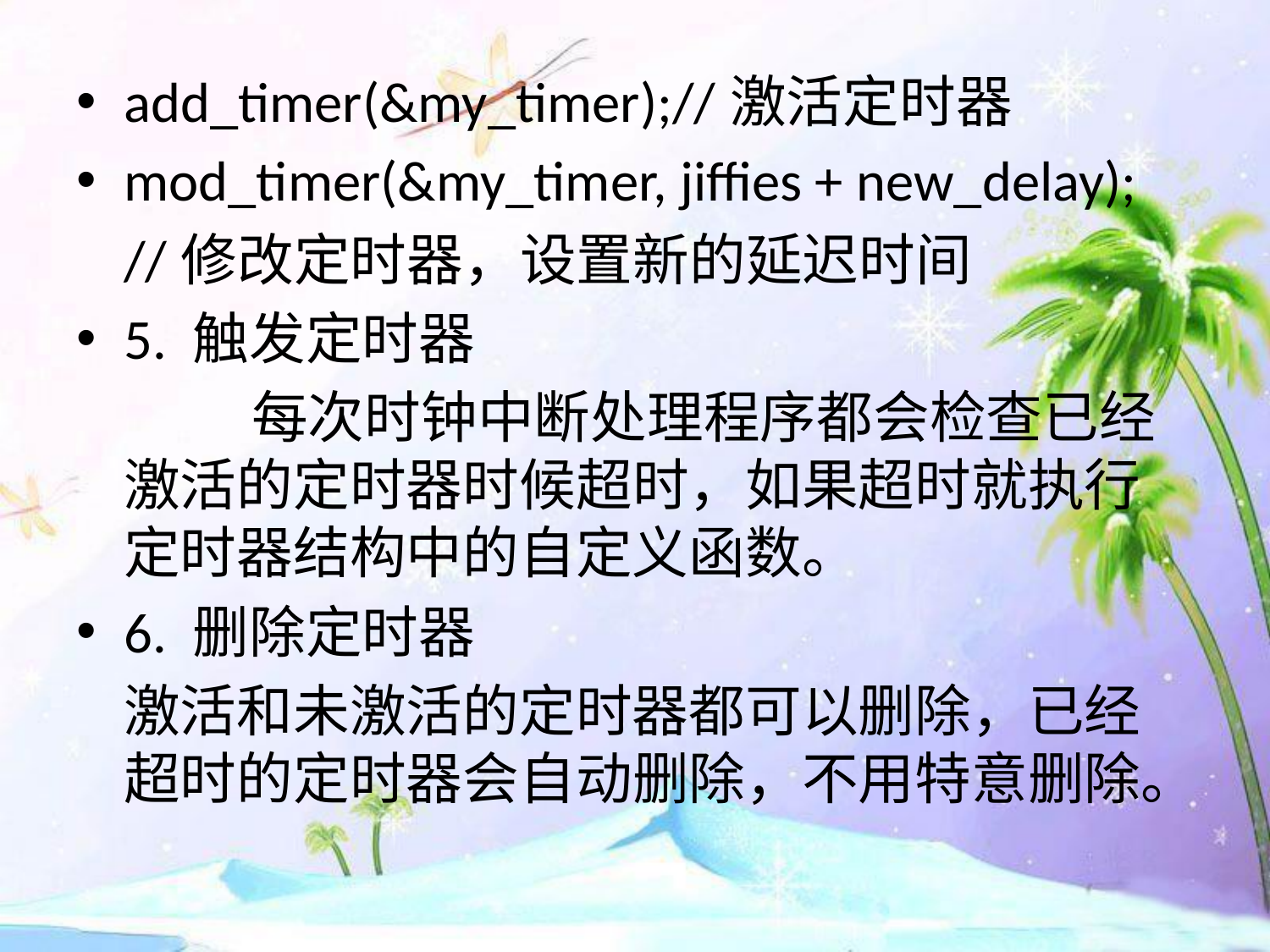

add_timer(&my_timer);//激活定时器
mod_timer(&my_timer, jiffies + new_delay);
	//修改定时器，设置新的延迟时间
5. 触发定时器
	         每次时钟中断处理程序都会检查已经激活的定时器时候超时，如果超时就执行定时器结构中的自定义函数。
6. 删除定时器
	激活和未激活的定时器都可以删除，已经超时的定时器会自动删除，不用特意删除。